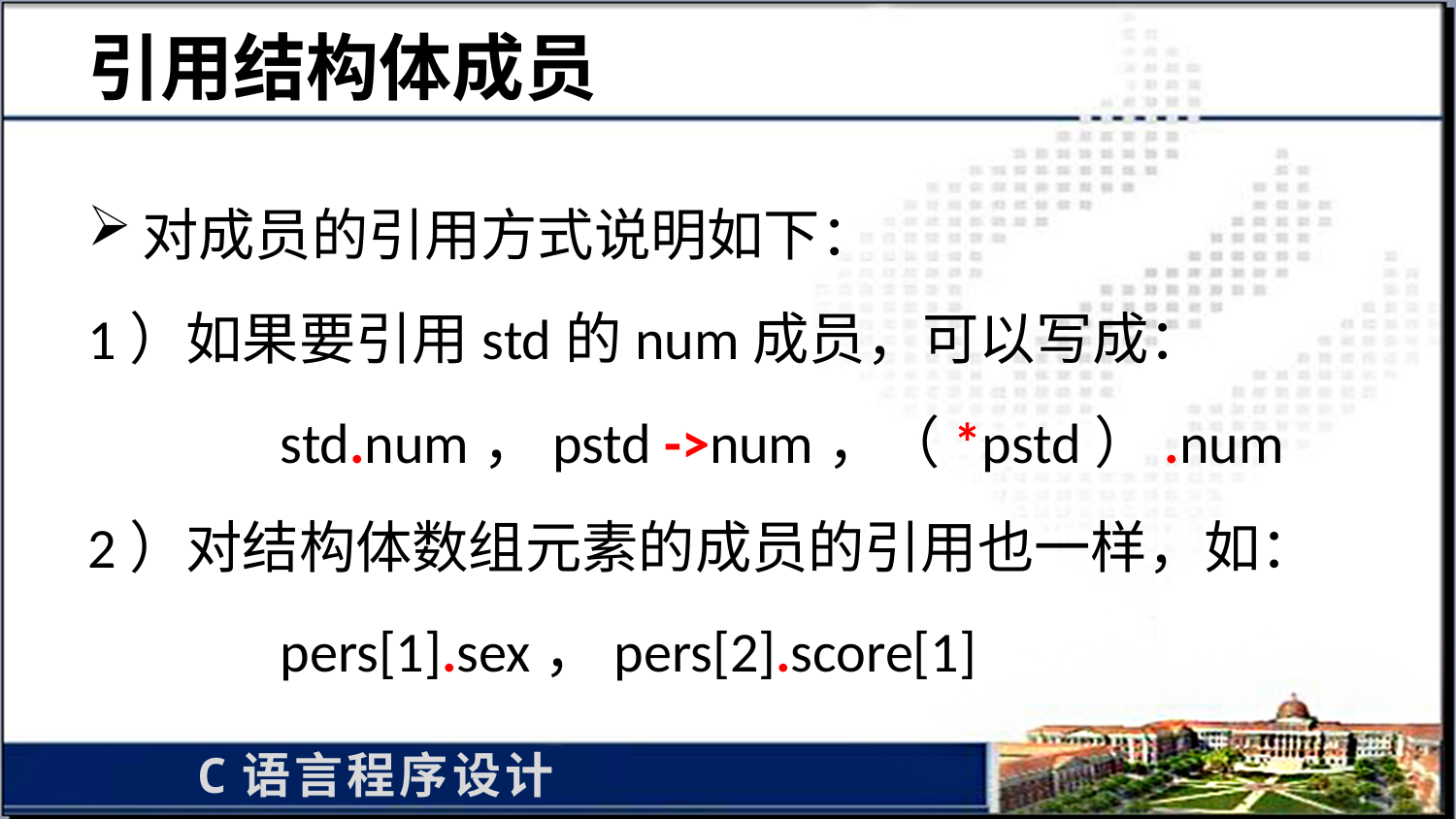

# 引用结构体成员
对成员的引用方式说明如下：
1）如果要引用std的num成员，可以写成：
               std.num，pstd ->num，（*pstd）.num
2）对结构体数组元素的成员的引用也一样，如：
               pers[1].sex，pers[2].score[1]